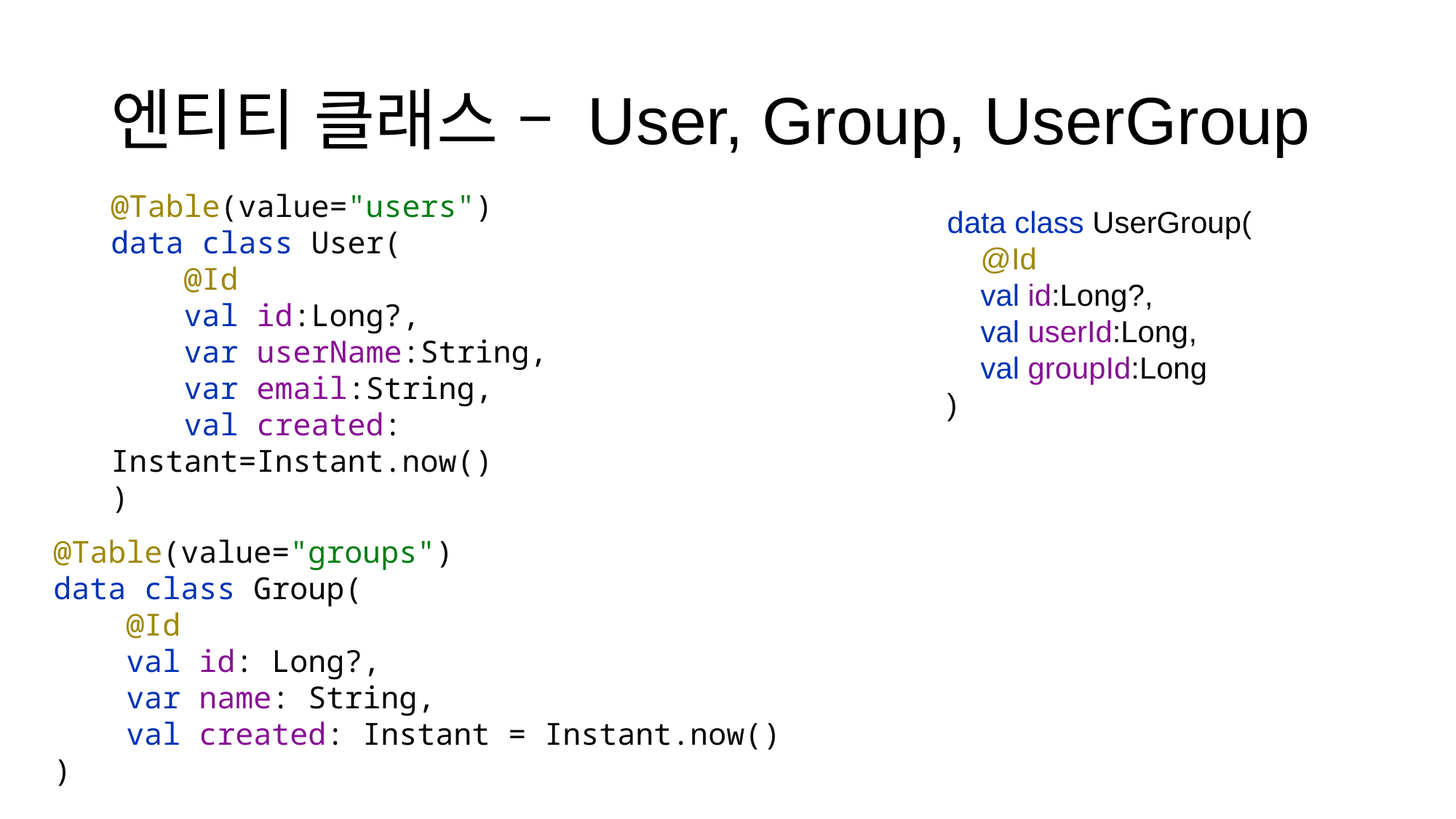

# 엔티티 클래스 – User, Group, UserGroup
@Table(value="users")
data class User(
    @Id
    val id:Long?,
    var userName:String,
    var email:String,
    val created: Instant=Instant.now()
)
data class UserGroup(
    @Id
    val id:Long?,
    val userId:Long,
    val groupId:Long
)

@Table(value="groups")
data class Group(
    @Id
    val id: Long?,
    var name: String,
    val created: Instant = Instant.now()
)